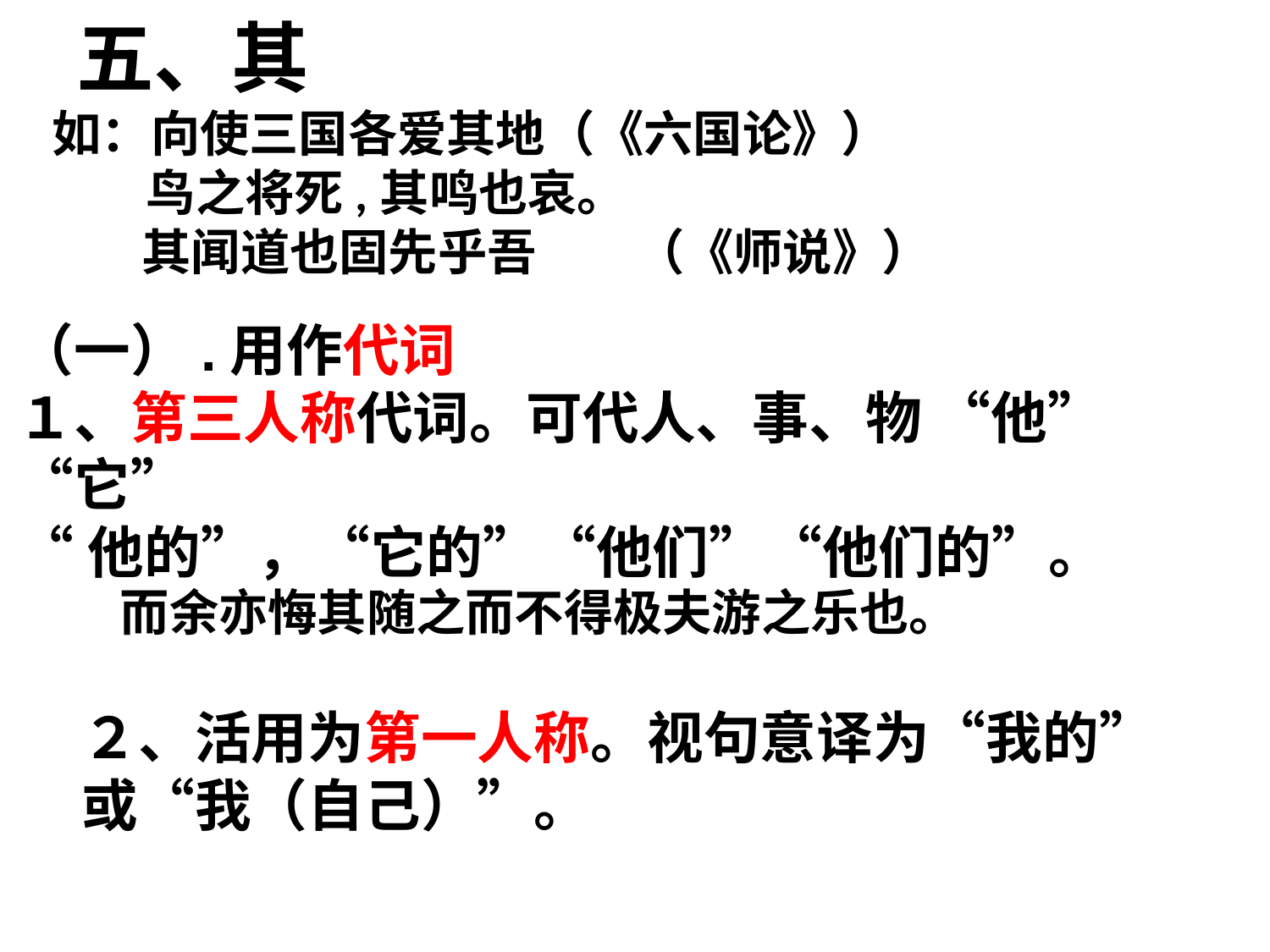

# 五、其
如：向使三国各爱其地（《六国论》）
　    鸟之将死,其鸣也哀。
        其闻道也固先乎吾　　（《师说》）
（一）.用作代词
１、第三人称代词。可代人、事、物 “他”“它”
“他的”，“它的”“他们”“他们的”。
而余亦悔其随之而不得极夫游之乐也。
２、活用为第一人称。视句意译为“我的”或“我（自己）”。